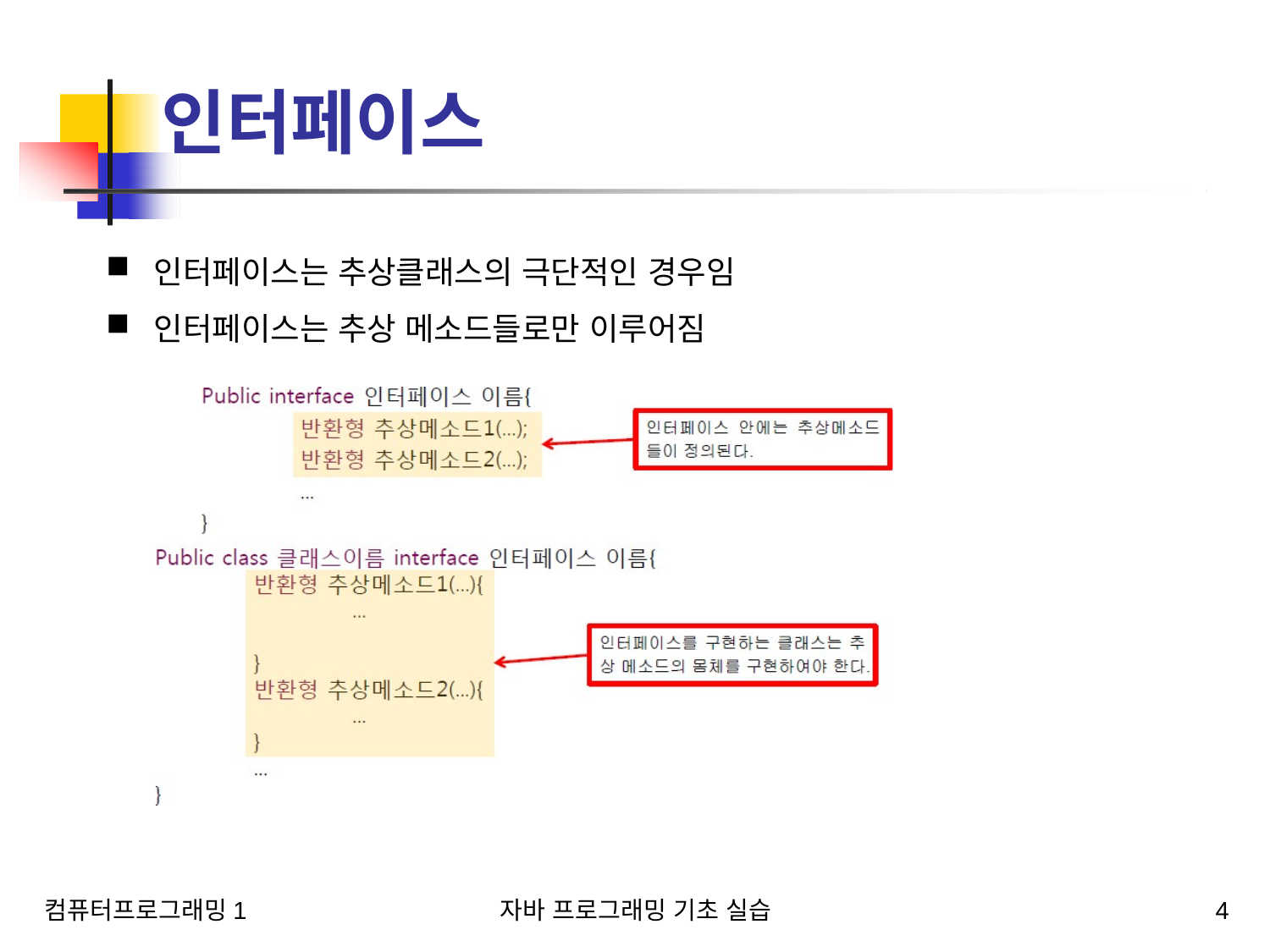

# 인터페이스

인터페이스는 추상클래스의 극단적인 경우임
인터페이스는 추상 메소드들로만 이루어짐

컴퓨터프로그래밍1
자바 프로그래밍 기초 실습
4